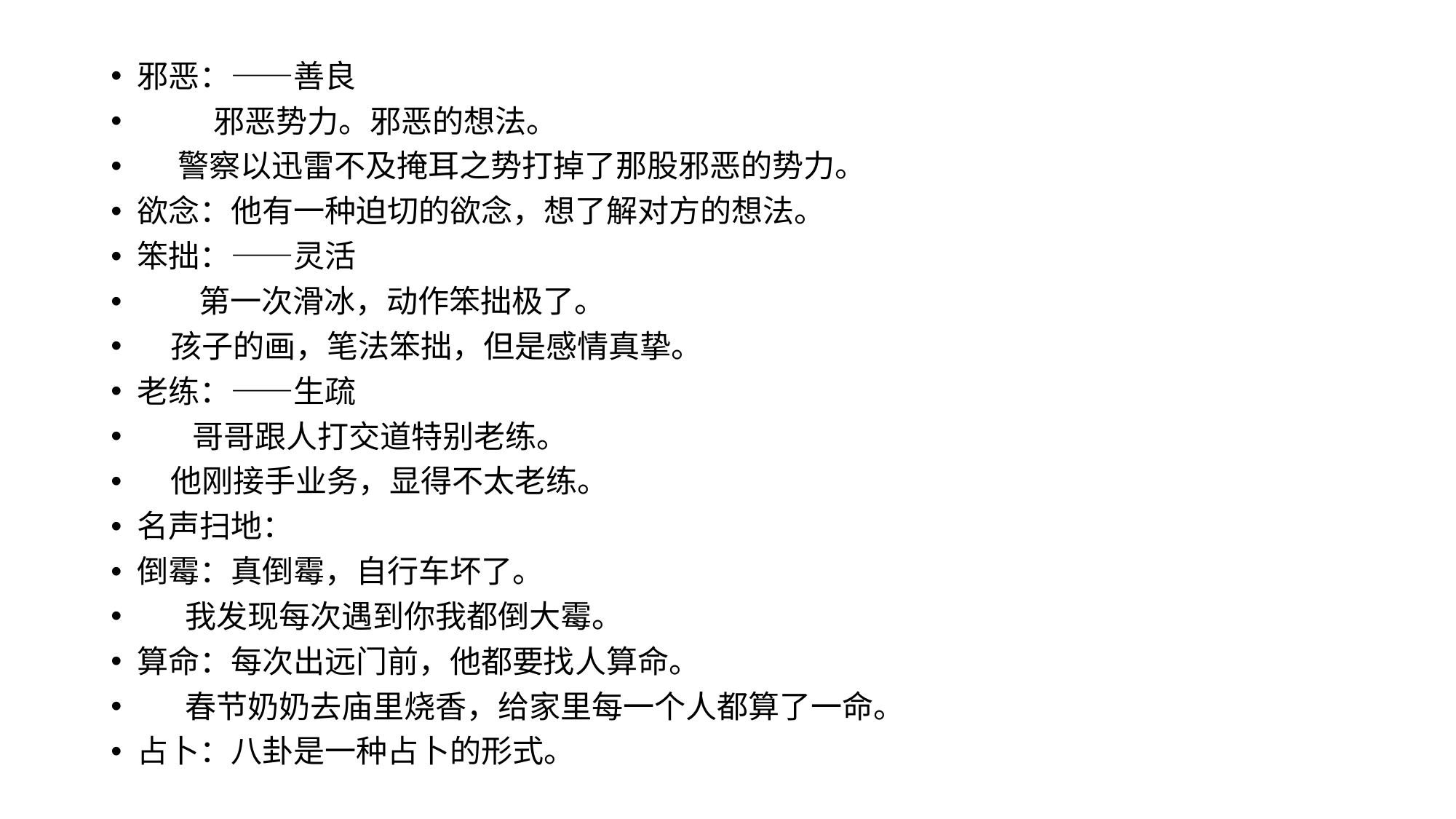

#
邪恶：——善良
          邪恶势力。邪恶的想法。
     警察以迅雷不及掩耳之势打掉了那股邪恶的势力。
欲念：他有一种迫切的欲念，想了解对方的想法。
笨拙：——灵活
        第一次滑冰，动作笨拙极了。
    孩子的画，笔法笨拙，但是感情真挚。
老练：——生疏
       哥哥跟人打交道特别老练。
    他刚接手业务，显得不太老练。
名声扫地：
倒霉：真倒霉，自行车坏了。
      我发现每次遇到你我都倒大霉。
算命：每次出远门前，他都要找人算命。
      春节奶奶去庙里烧香，给家里每一个人都算了一命。
占卜：八卦是一种占卜的形式。